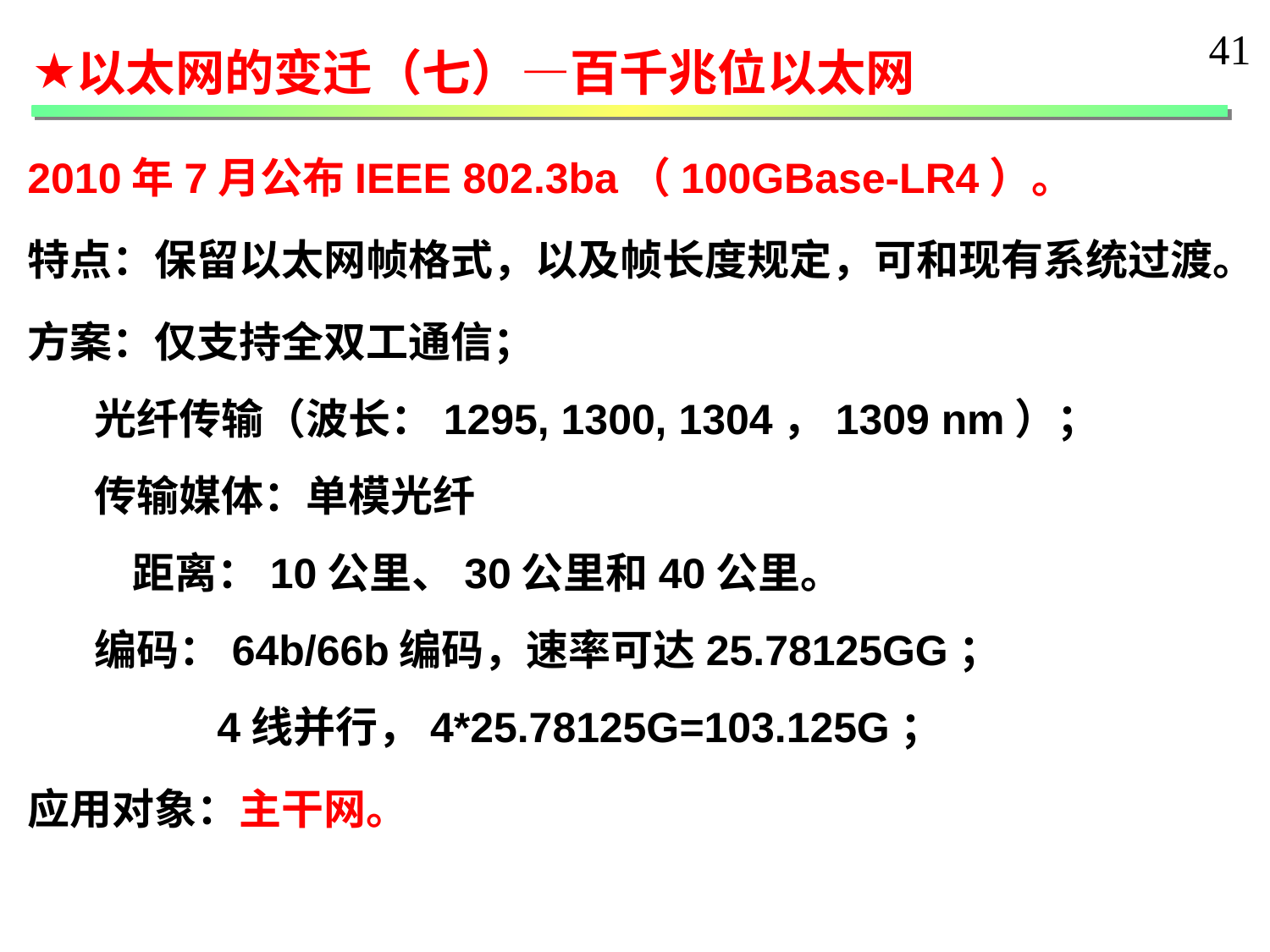

41
以太网的变迁（七）—百千兆位以太网

2010年7月公布IEEE 802.3ba（100GBase-LR4）。
特点：保留以太网帧格式，以及帧长度规定，可和现有系统过渡。
方案：仅支持全双工通信；
      光纤传输（波长：1295, 1300, 1304，1309 nm）；
      传输媒体：单模光纤
          距离：10公里、30公里和40公里。
      编码：64b/66b编码，速率可达25.78125GG；
                4线并行，4*25.78125G=103.125G；
应用对象：主干网。